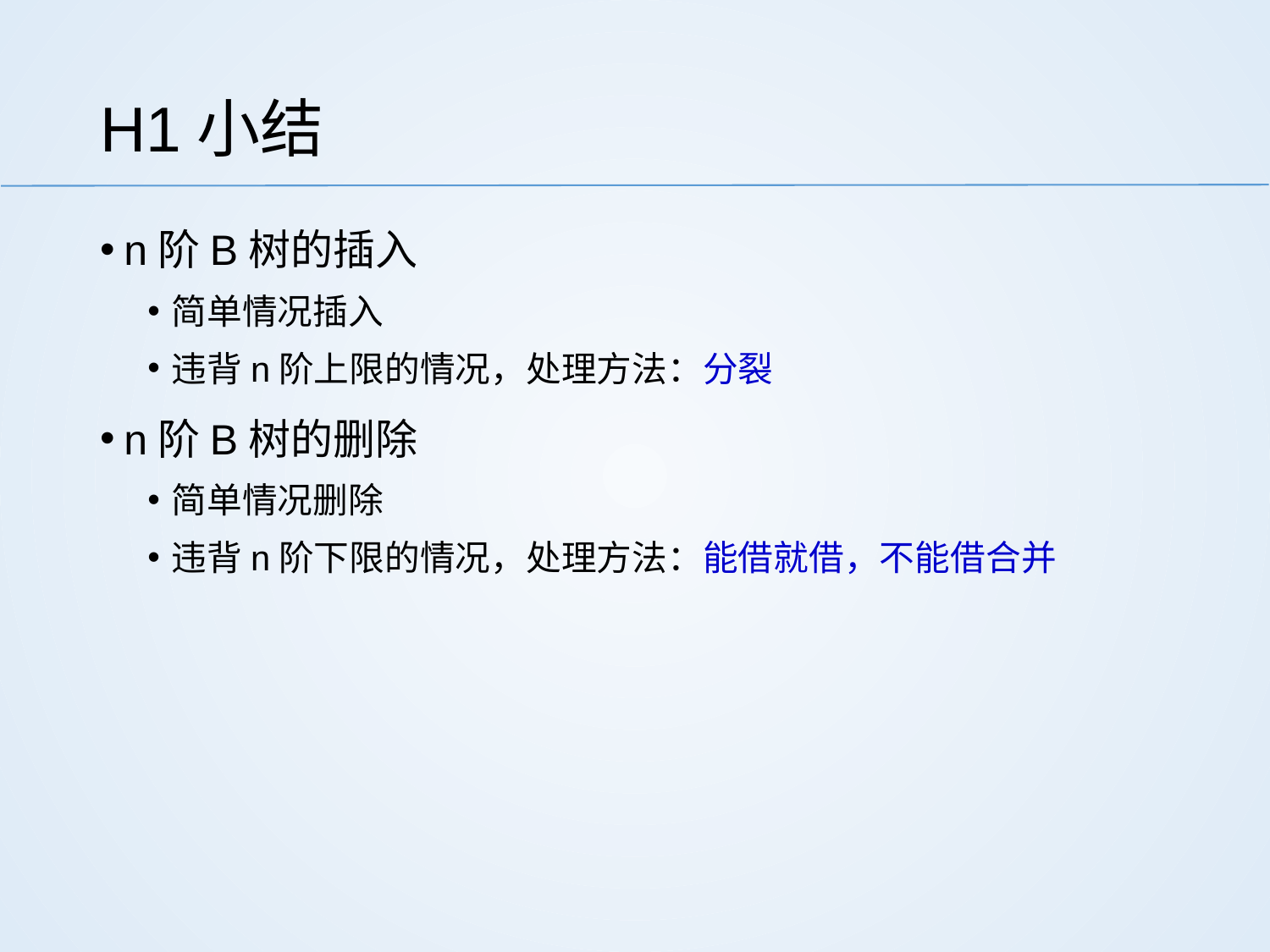

# H1小结
n阶B树的插入
简单情况插入
违背n阶上限的情况，处理方法：分裂
n阶B树的删除
简单情况删除
违背n阶下限的情况，处理方法：能借就借，不能借合并
113